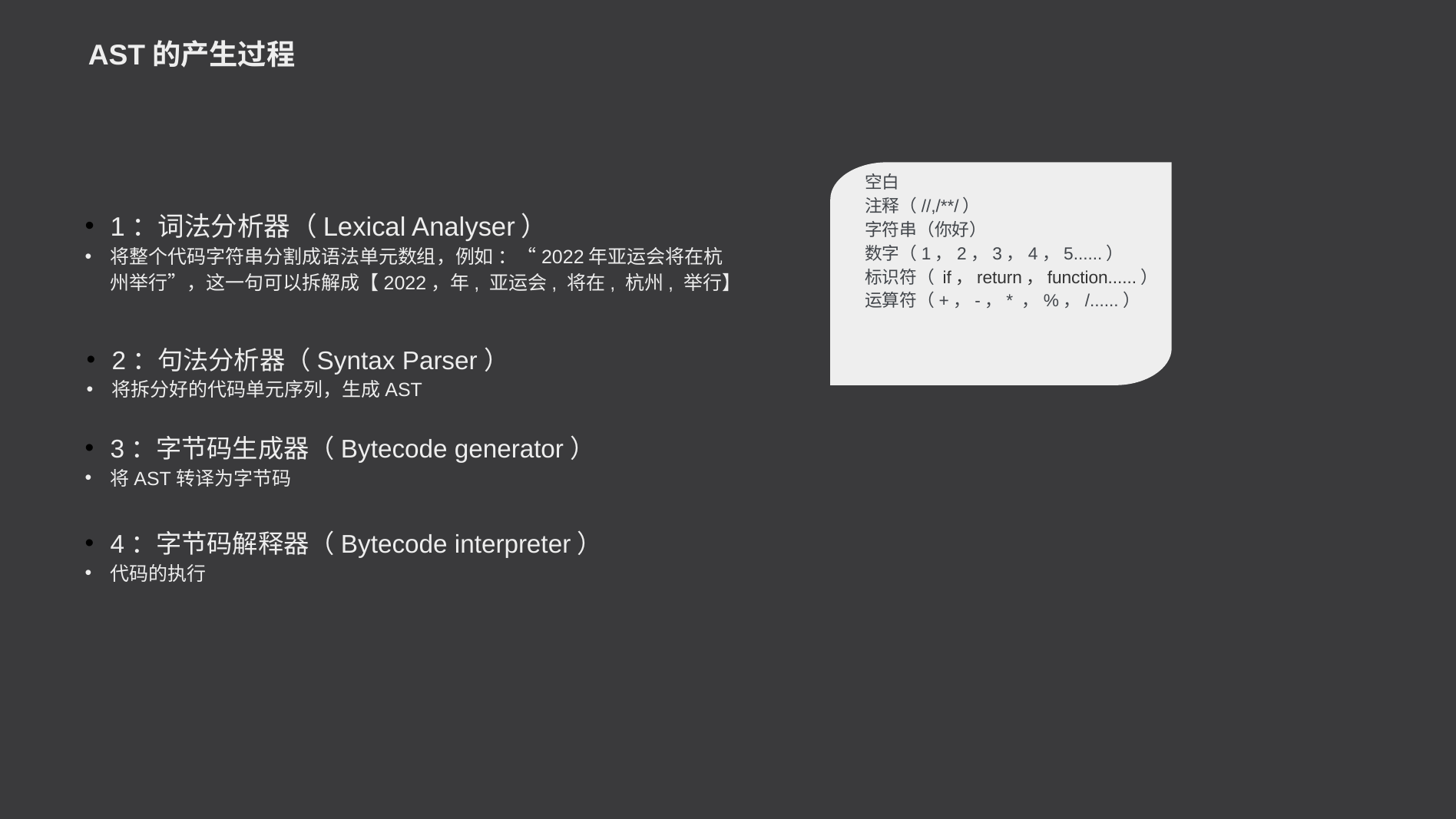

AST的产生过程

空白
注释（//,/**/）
字符串（你好）
数字（1，2，3，4，5......）
标识符（ if，return，function......）
运算符（+，-，* ，%，/......）
1：词法分析器（Lexical Analyser）
将整个代码字符串分割成语法单元数组，例如 ：“2022年亚运会将在杭州举行”，这一句可以拆解成【2022，年, 亚运会, 将在, 杭州, 举行】
2：句法分析器（Syntax Parser）
将拆分好的代码单元序列，生成AST
3：字节码生成器（Bytecode generator）
将AST转译为字节码
4：字节码解释器（Bytecode interpreter）
代码的执行